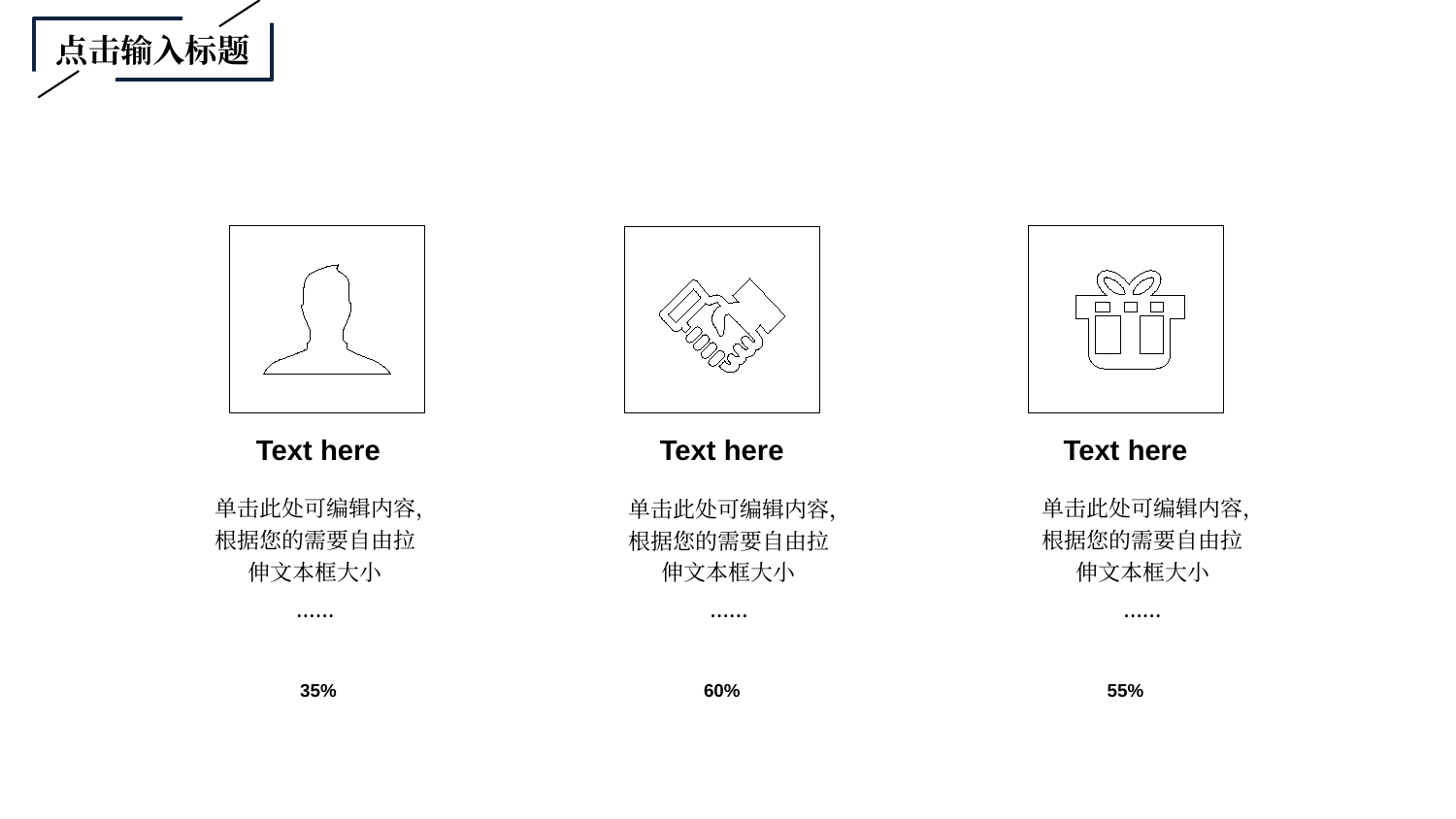

点击输入标题

Text here
单击此处可编辑内容，根据您的需要自由拉伸文本框大小
……
35%

Text here
单击此处可编辑内容，根据您的需要自由拉伸文本框大小
……
55%

Text here
单击此处可编辑内容，根据您的需要自由拉伸文本框大小
……
60%